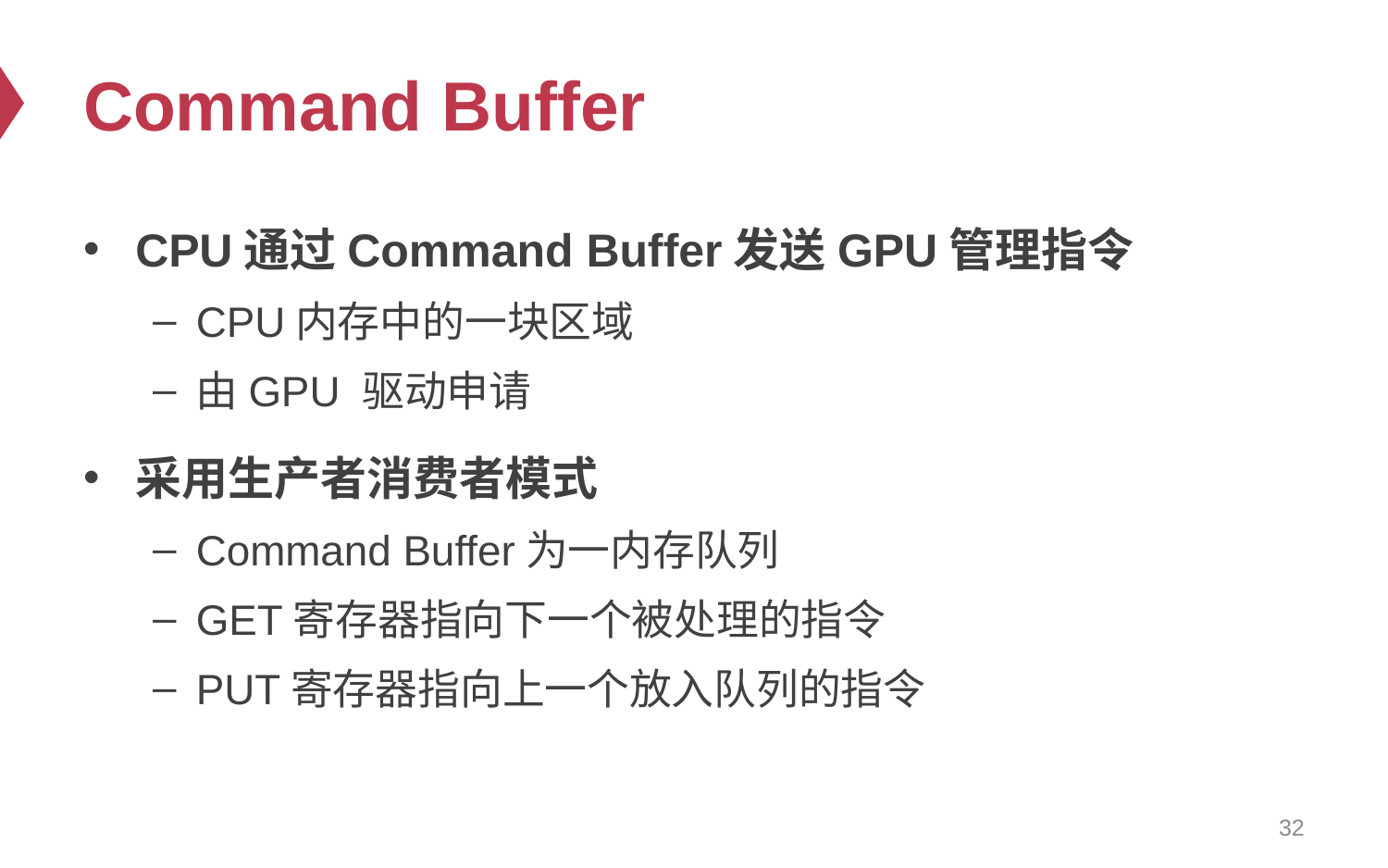

# Command Buffer
CPU通过Command Buffer发送GPU管理指令
CPU内存中的一块区域
由GPU 驱动申请
采用生产者消费者模式
Command Buffer为一内存队列
GET寄存器指向下一个被处理的指令
PUT寄存器指向上一个放入队列的指令
32